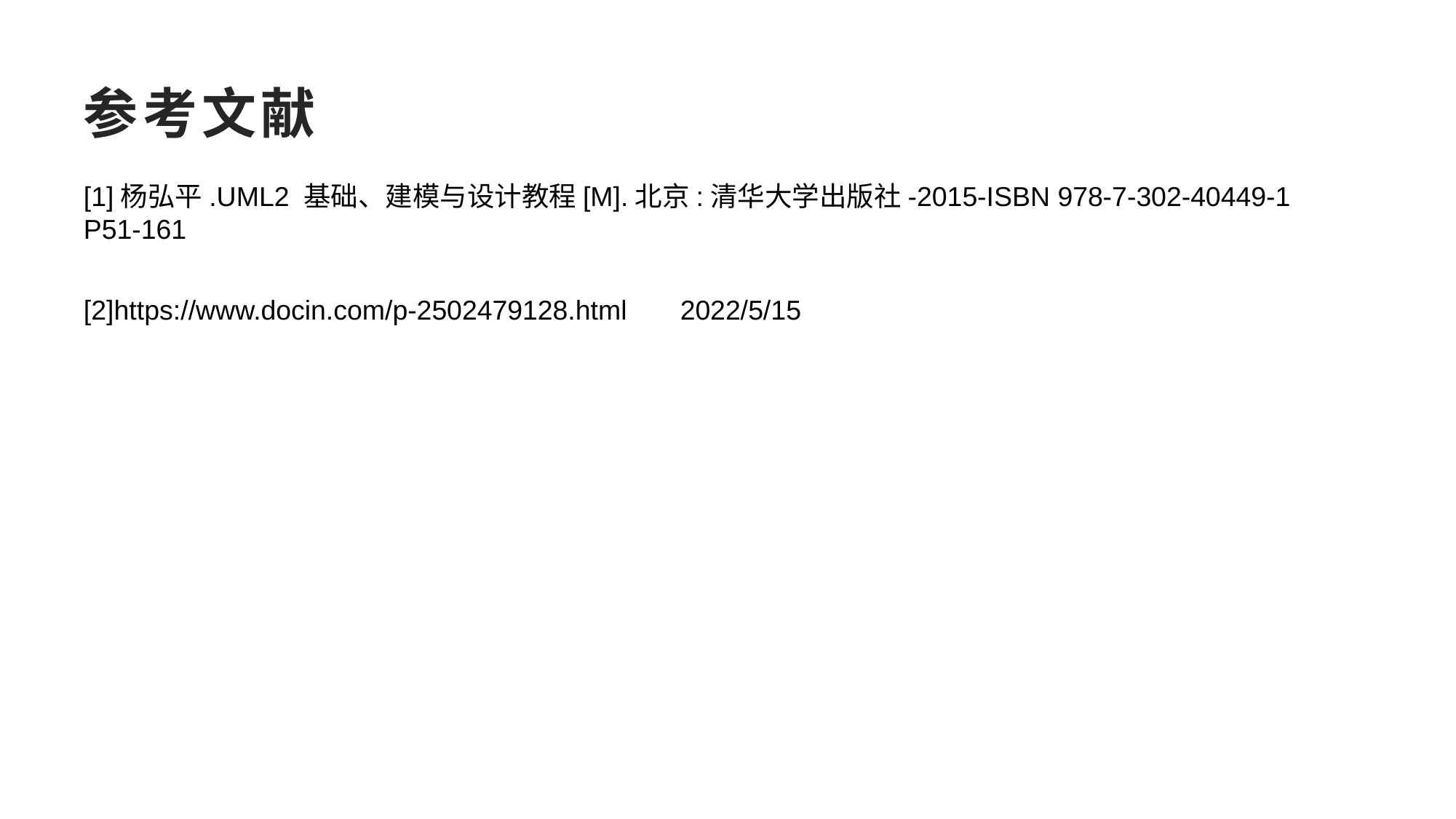

# 参考文献
[1]杨弘平.UML2 基础、建模与设计教程[M].北京:清华大学出版社-2015-ISBN 978-7-302-40449-1
P51-161
[2]https://www.docin.com/p-2502479128.html       2022/5/15